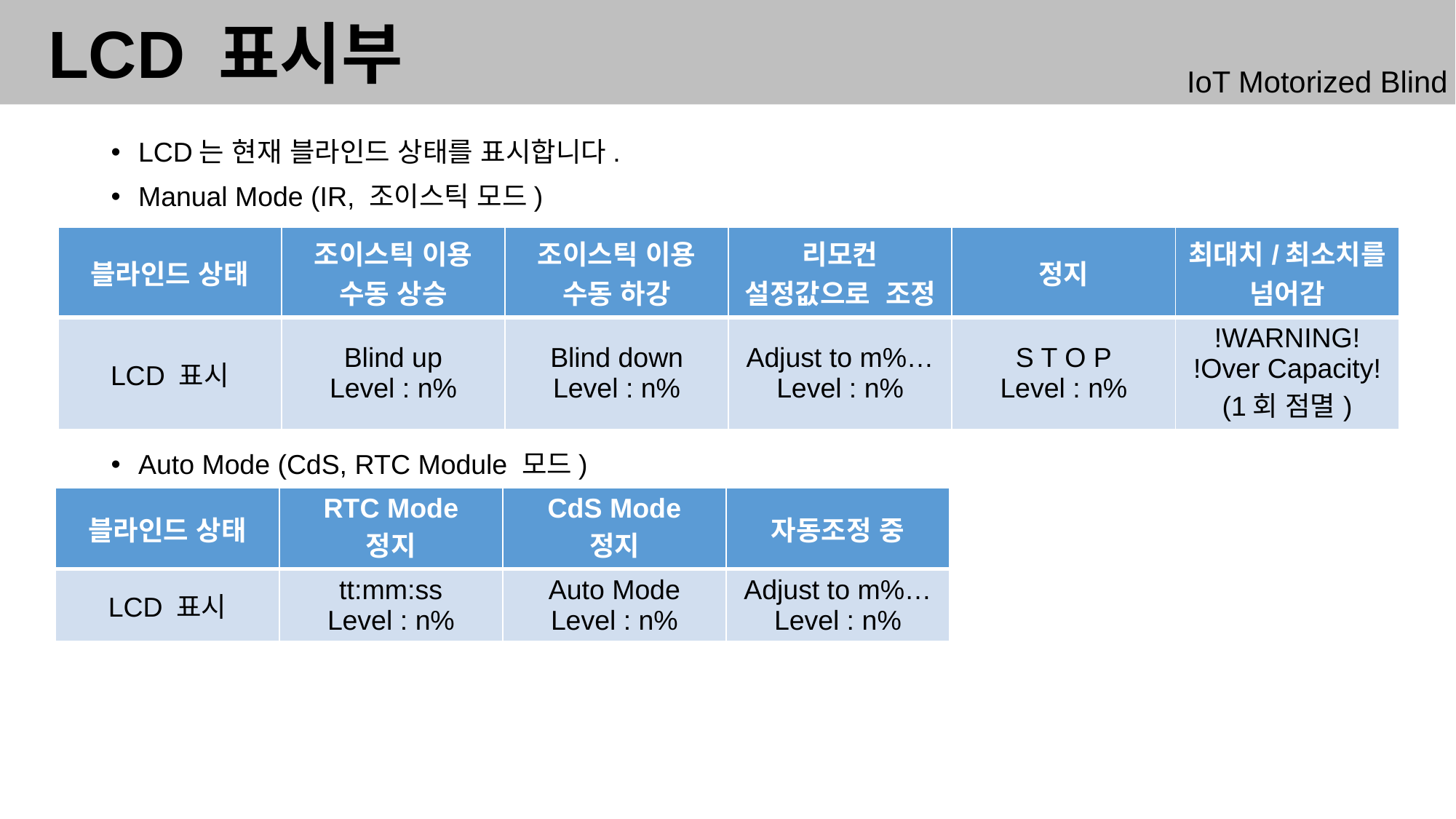

LCD 표시부
IoT Motorized Blind
LCD는 현재 블라인드 상태를 표시합니다.
Manual Mode (IR, 조이스틱 모드)

Auto Mode (CdS, RTC Module 모드)

| 블라인드 상태 | 조이스틱 이용 수동 상승 | 조이스틱 이용 수동 하강 | 리모컨 설정값으로  조정 | 정지 | 최대치/최소치를 넘어감 |
| --- | --- | --- | --- | --- | --- |
| LCD 표시 | Blind up Level : n% | Blind down Level : n% | Adjust to m%… Level : n% | S T O P Level : n% | !WARNING! !Over Capacity! (1회 점멸) |
| 블라인드 상태 | RTC Mode 정지 | CdS Mode 정지 | 자동조정 중 |
| --- | --- | --- | --- |
| LCD 표시 | tt:mm:ss Level : n% | Auto Mode Level : n% | Adjust to m%… Level : n% |